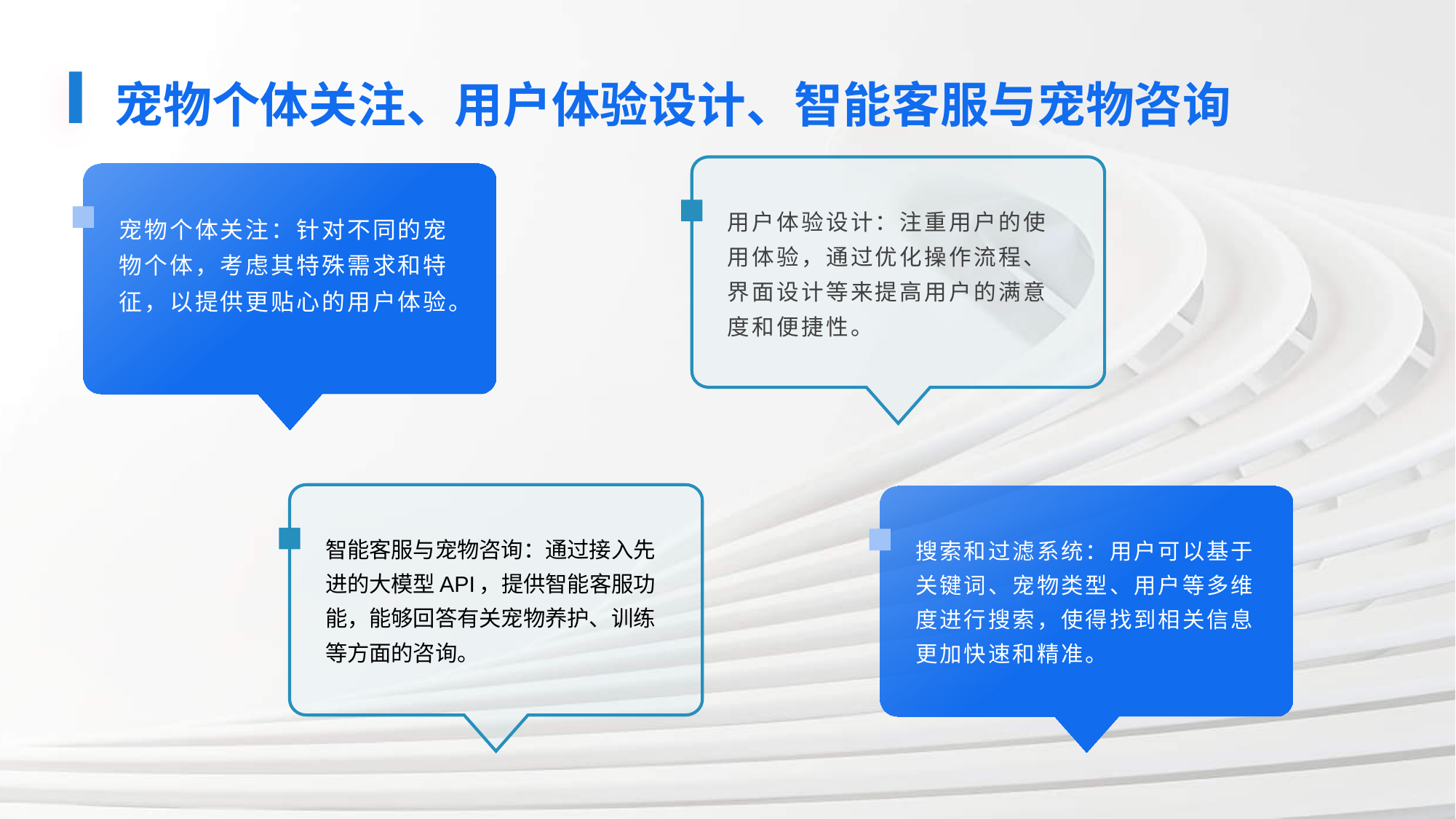

宠物个体关注、用户体验设计、智能客服与宠物咨询

用户体验设计：注重用户的使用体验，通过优化操作流程、界面设计等来提高用户的满意度和便捷性。

宠物个体关注：针对不同的宠物个体，考虑其特殊需求和特征，以提供更贴心的用户体验。

智能客服与宠物咨询：通过接入先进的大模型API，提供智能客服功能，能够回答有关宠物养护、训练等方面的咨询。

搜索和过滤系统：用户可以基于关键词、宠物类型、用户等多维度进行搜索，使得找到相关信息更加快速和精准。